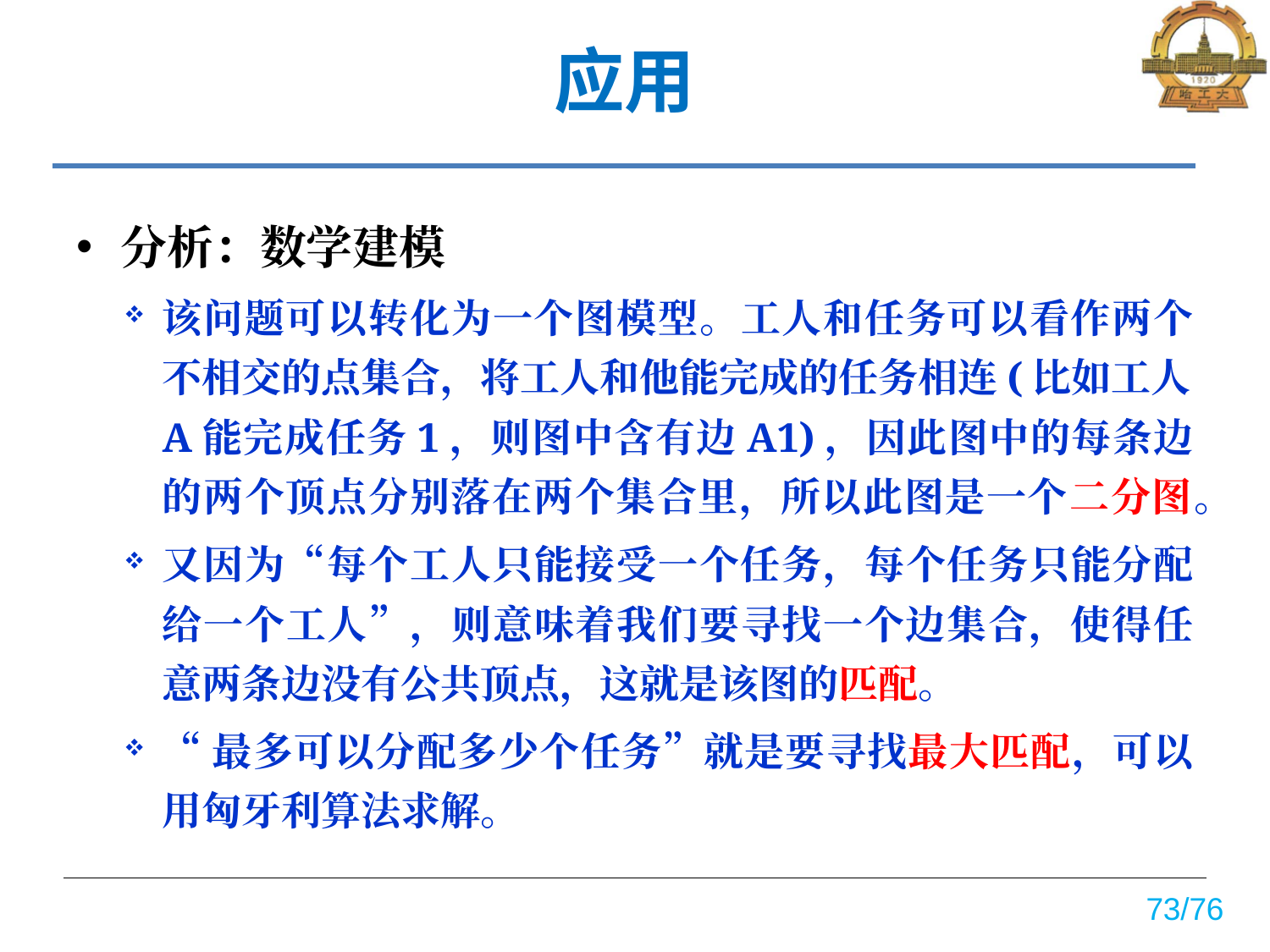

# 应用
分析：数学建模
该问题可以转化为一个图模型。工人和任务可以看作两个不相交的点集合，将工人和他能完成的任务相连(比如工人A能完成任务1，则图中含有边A1)，因此图中的每条边的两个顶点分别落在两个集合里，所以此图是一个二分图。
又因为“每个工人只能接受一个任务，每个任务只能分配给一个工人”，则意味着我们要寻找一个边集合，使得任意两条边没有公共顶点，这就是该图的匹配。
“最多可以分配多少个任务”就是要寻找最大匹配，可以用匈牙利算法求解。